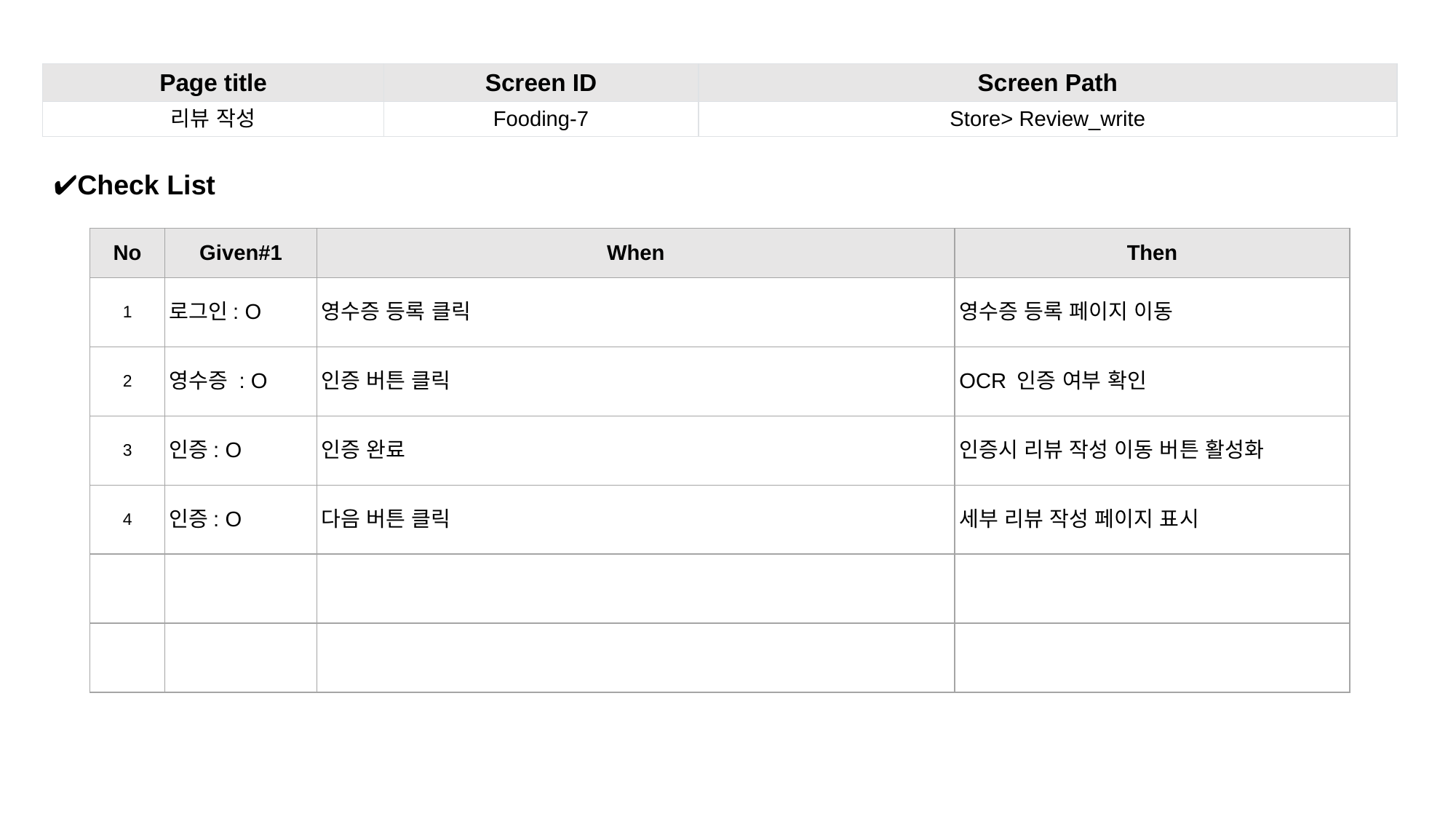

| Page title | Screen ID | Screen Path |
| --- | --- | --- |
| 리뷰 작성 | Fooding-7 | Store> Review\_write |
✔Check List

| No | Given#1 | When | Then |
| --- | --- | --- | --- |
| 1 | 로그인: O | 영수증 등록 클릭 | 영수증 등록 페이지 이동 |
| 2 | 영수증 : O | 인증 버튼 클릭 | OCR 인증 여부 확인 |
| 3 | 인증: O | 인증 완료 | 인증시 리뷰 작성 이동 버튼 활성화 |
| 4 | 인증: O | 다음 버튼 클릭 | 세부 리뷰 작성 페이지 표시 |
|  |  |  |  |
|  |  |  |  |